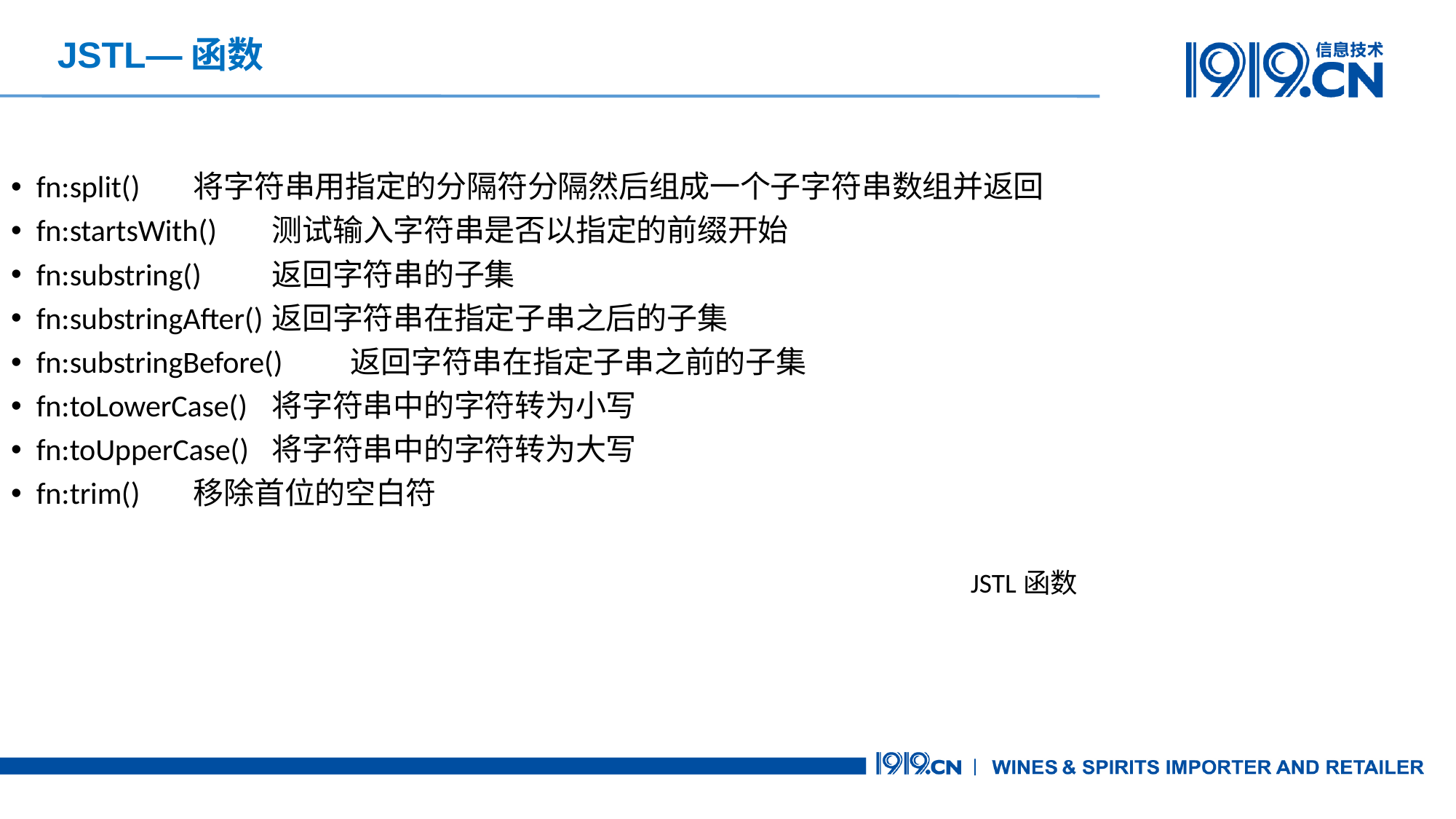

JSTL—函数
fn:split() 	将字符串用指定的分隔符分隔然后组成一个子字符串数组并返回
fn:startsWith() 	测试输入字符串是否以指定的前缀开始
fn:substring() 	返回字符串的子集
fn:substringAfter() 	返回字符串在指定子串之后的子集
fn:substringBefore() 	返回字符串在指定子串之前的子集
fn:toLowerCase() 	将字符串中的字符转为小写
fn:toUpperCase() 	将字符串中的字符转为大写
fn:trim() 	移除首位的空白符

JSTL函数
29